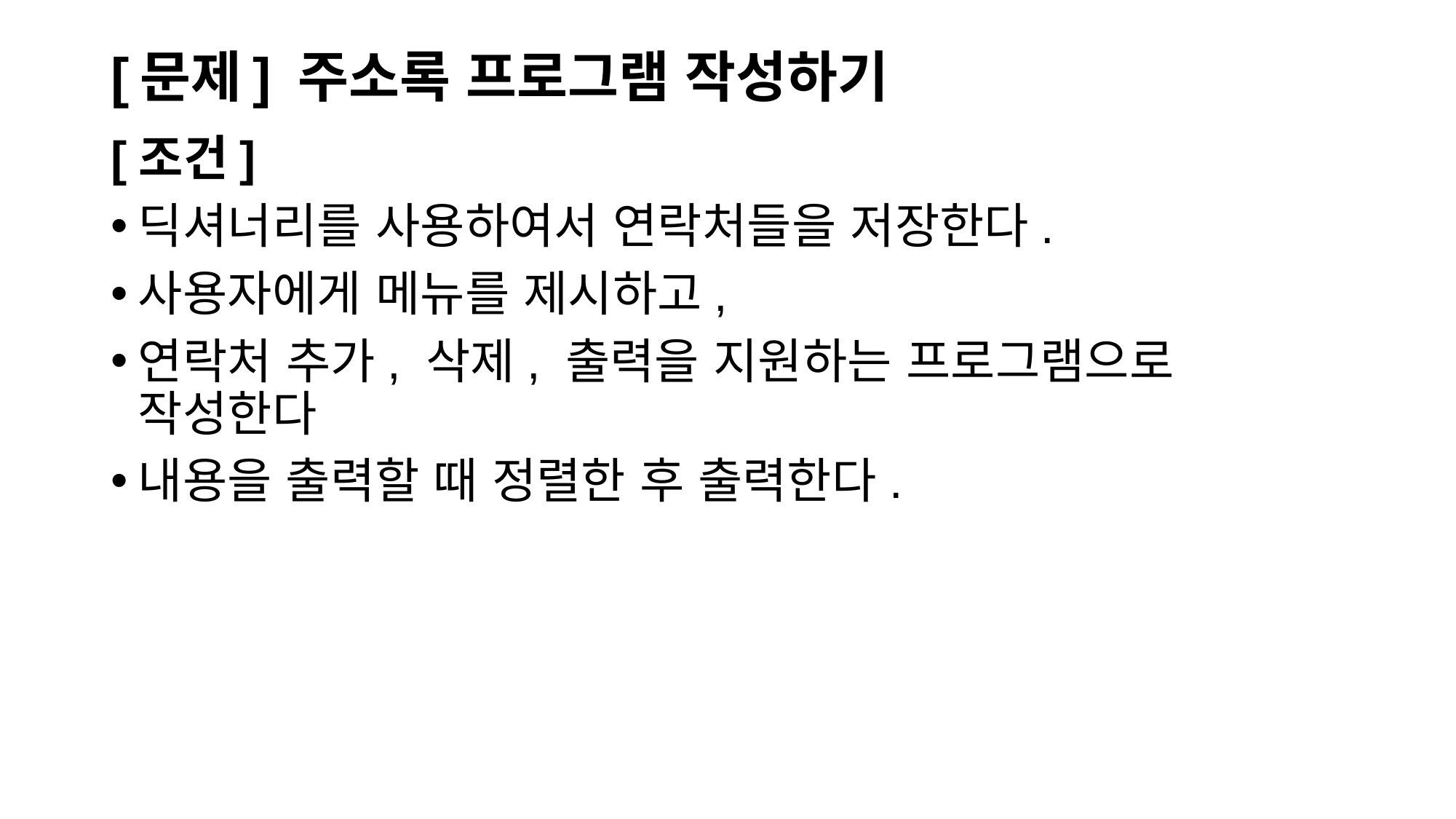

# [문제] 주소록 프로그램 작성하기
[조건]
딕셔너리를 사용하여서 연락처들을 저장한다.
사용자에게 메뉴를 제시하고,
연락처 추가, 삭제, 출력을 지원하는 프로그램으로 작성한다
내용을 출력할 때 정렬한 후 출력한다.